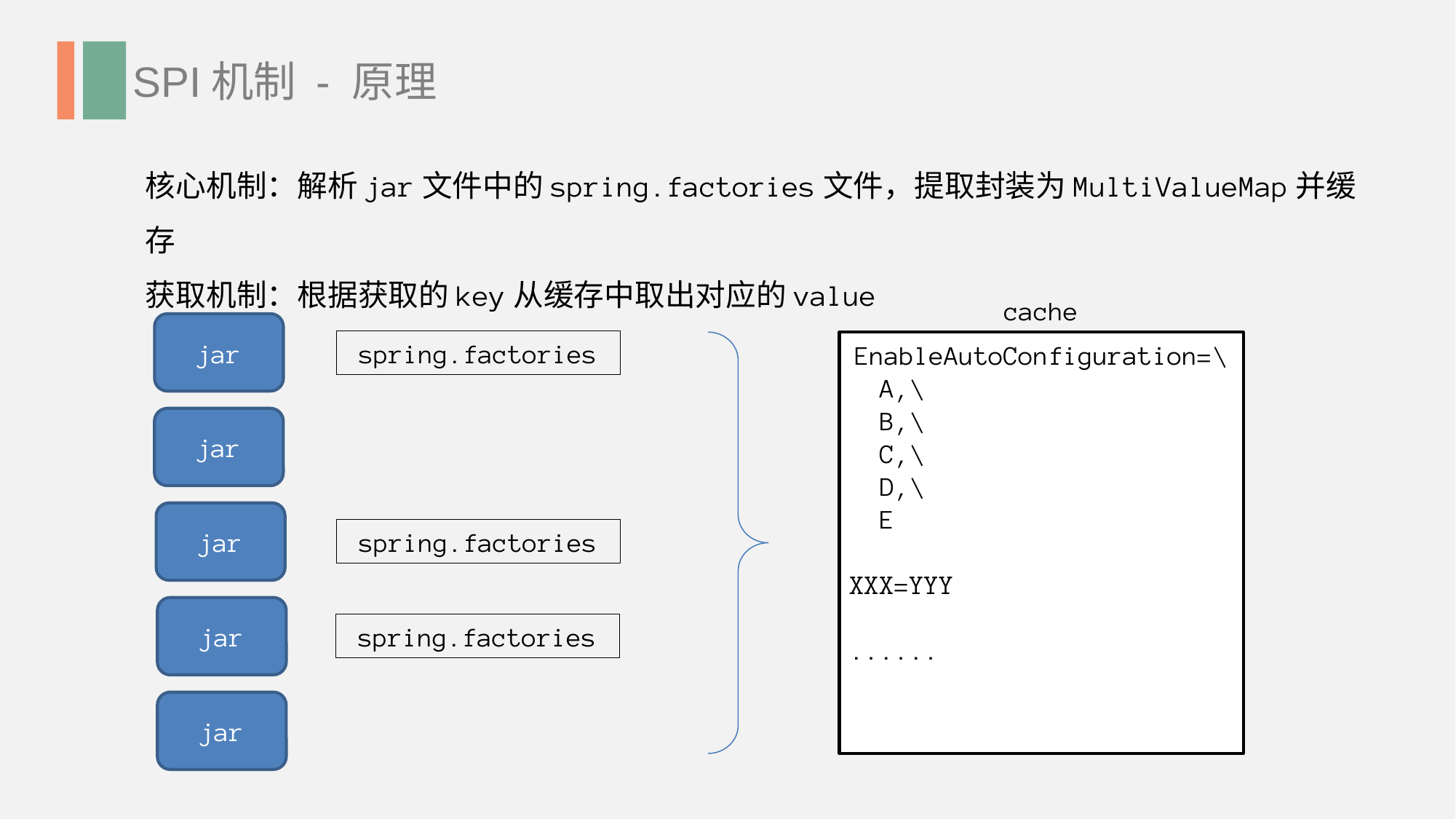

SPI机制 - 原理
核心机制：解析jar文件中的spring.factories文件，提取封装为MultiValueMap并缓存
获取机制：根据获取的key从缓存中取出对应的value
cache
jar
spring.factories

EnableAutoConfiguration=\
  A,\
  B,\
  C,\
  D,\
  E

XXX=YYY

......
jar
jar
spring.factories
jar
spring.factories
jar